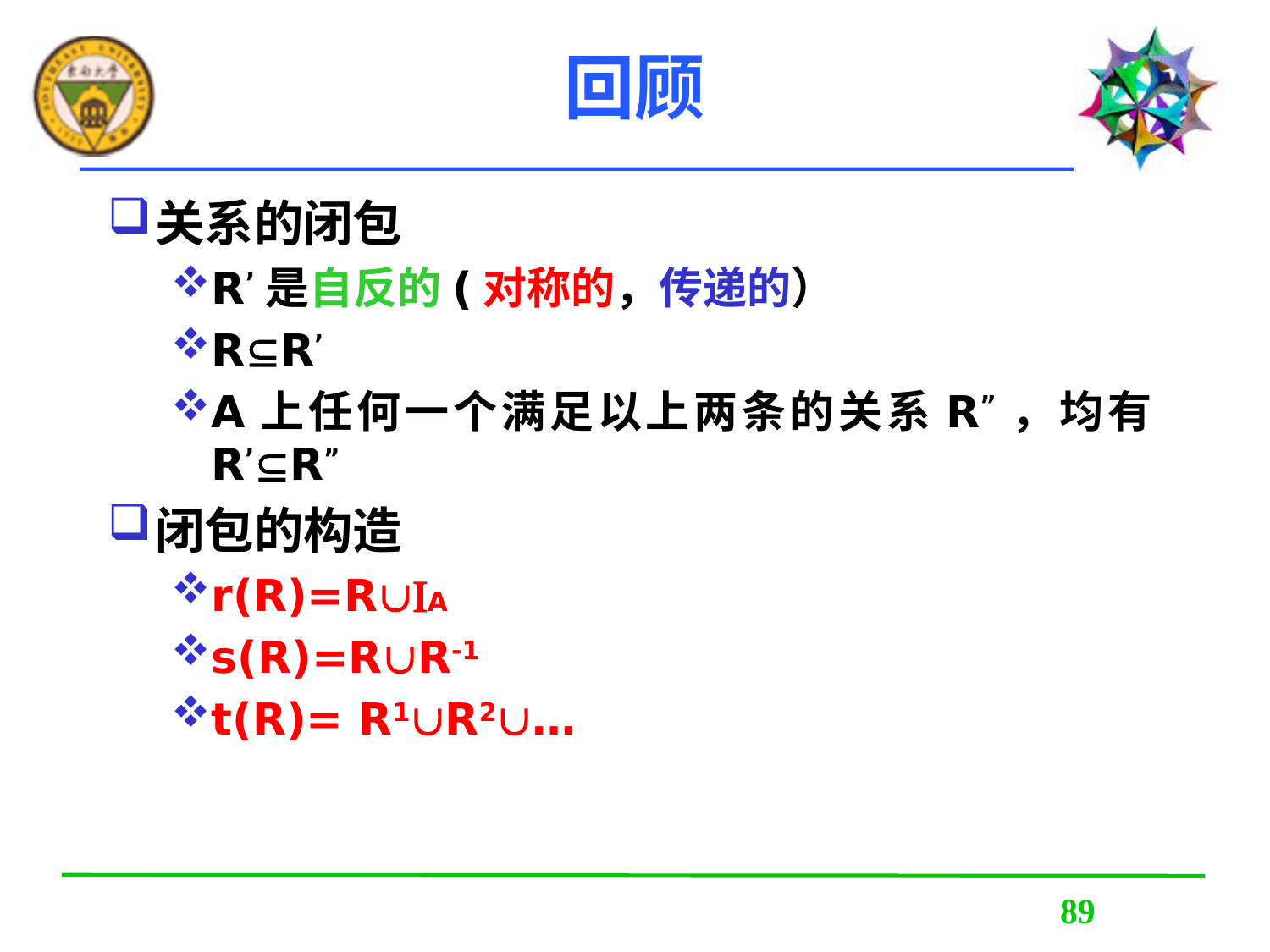

# 回顾
关系的闭包
R’是自反的(对称的，传递的）
R⊆R’
A上任何一个满足以上两条的关系R”，均有R’⊆R”
闭包的构造
r(R)=R∪ΙA
s(R)=R∪R-1
t(R)= R1∪R2∪…